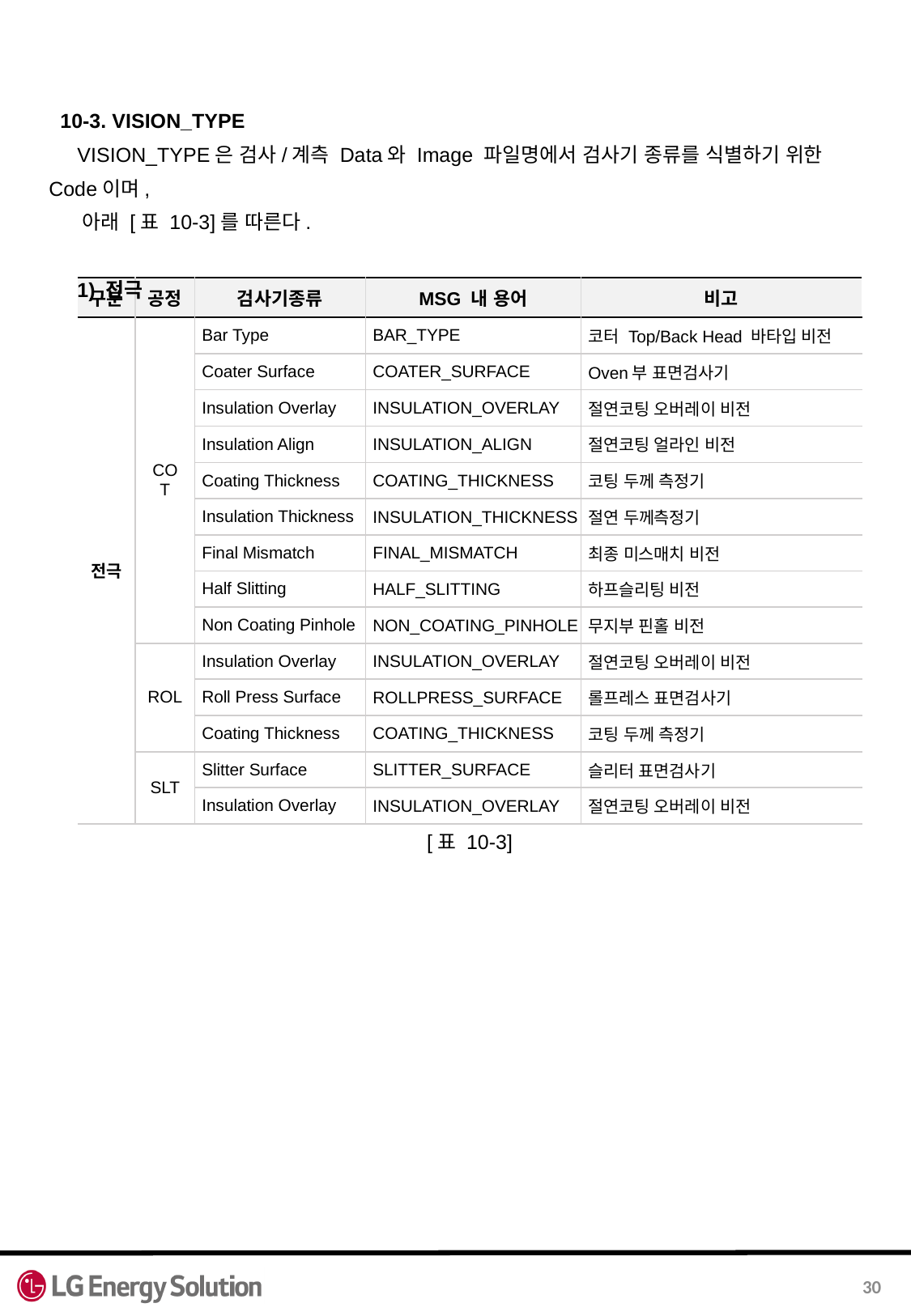

10-3. VISION_TYPE
     VISION_TYPE은 검사/계측 Data와 Image 파일명에서 검사기 종류를 식별하기 위한 Code이며,
     아래 [표 10-3]를 따른다.

     1) 전극
| 구분 | 공정 | 검사기종류 | MSG 내 용어 | 비고 |
| --- | --- | --- | --- | --- |
| 전극 | COT | Bar Type | BAR\_TYPE | 코터 Top/Back Head 바타입 비전 |
|  |  | Coater Surface | COATER\_SURFACE | Oven부 표면검사기 |
|  |  | Insulation Overlay | INSULATION\_OVERLAY | 절연코팅 오버레이 비전 |
|  |  | Insulation Align | INSULATION\_ALIGN | 절연코팅 얼라인 비전 |
|  |  | Coating Thickness | COATING\_THICKNESS | 코팅 두께 측정기 |
|  |  | Insulation Thickness | INSULATION\_THICKNESS | 절연 두께측정기 |
|  |  | Final Mismatch | FINAL\_MISMATCH | 최종 미스매치 비전 |
|  |  | Half Slitting | HALF\_SLITTING | 하프슬리팅 비전 |
|  |  | Non Coating Pinhole | NON\_COATING\_PINHOLE | 무지부 핀홀 비전 |
|  | ROL | Insulation Overlay | INSULATION\_OVERLAY | 절연코팅 오버레이 비전 |
|  |  | Roll Press Surface | ROLLPRESS\_SURFACE | 롤프레스 표면검사기 |
|  |  | Coating Thickness | COATING\_THICKNESS | 코팅 두께 측정기 |
|  | SLT | Slitter Surface | SLITTER\_SURFACE | 슬리터 표면검사기 |
|  |  | Insulation Overlay | INSULATION\_OVERLAY | 절연코팅 오버레이 비전 |
[표 10-3]
30